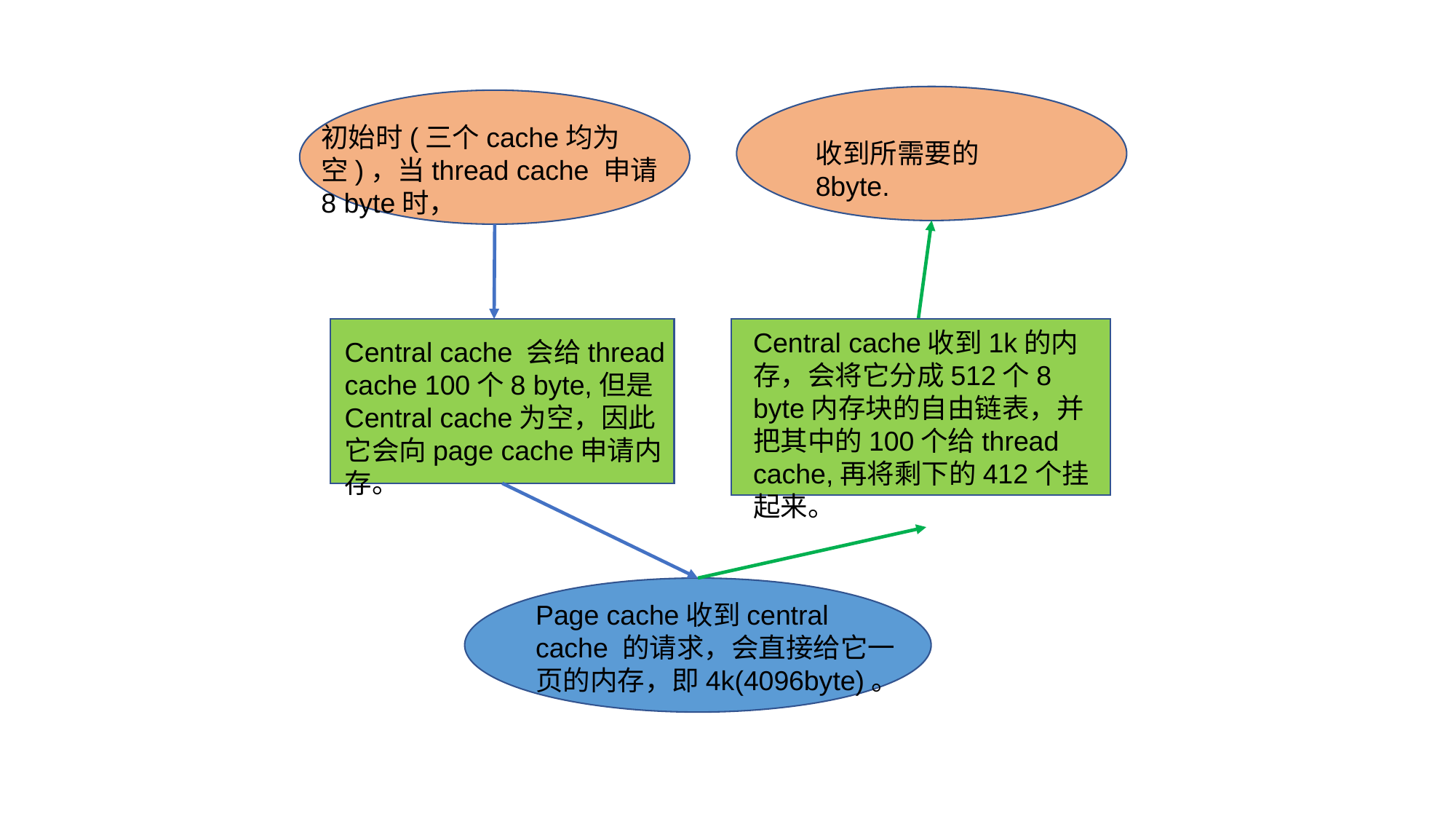

收到所需要的8byte.

初始时(三个cache均为空)，当thread cache 申请8 byte时，

Central cache 会给thread cache 100个8 byte,但是Central cache为空，因此它会向page cache申请内存。

Central cache收到1k的内存，会将它分成512个8 byte内存块的自由链表，并把其中的100个给thread cache,再将剩下的412个挂起来。

Page cache收到central cache 的请求，会直接给它一页的内存，即4k(4096byte)。